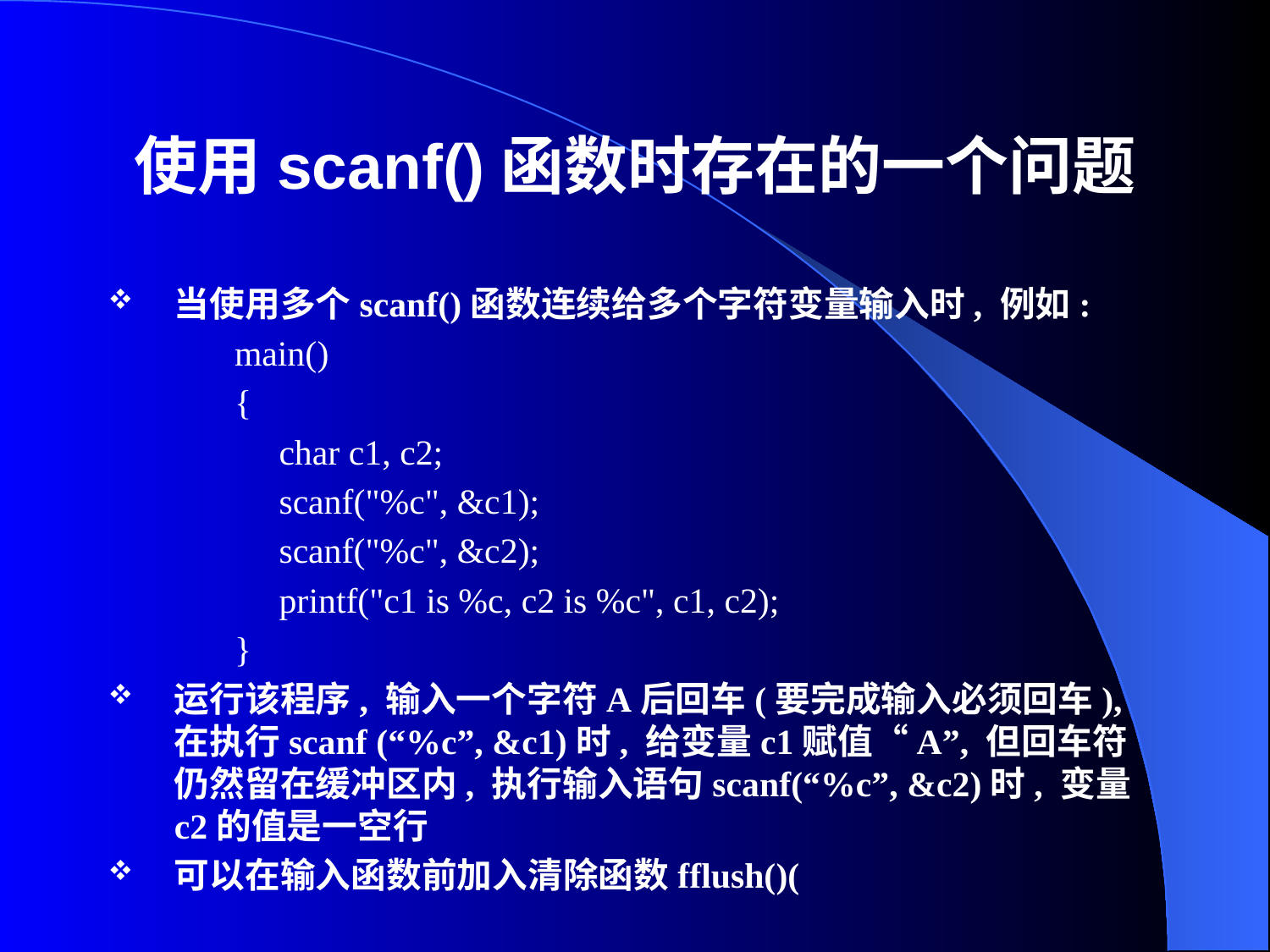

# 使用scanf()函数时存在的一个问题
当使用多个scanf()函数连续给多个字符变量输入时, 例如:
     main()
     {
          char c1, c2;
          scanf("%c", &c1);
          scanf("%c", &c2);
          printf("c1 is %c, c2 is %c", c1, c2);
     }
运行该程序, 输入一个字符A后回车(要完成输入必须回车),在执行scanf (“%c”, &c1)时, 给变量c1赋值“A”, 但回车符仍然留在缓冲区内, 执行输入语句scanf(“%c”, &c2)时, 变量c2的值是一空行
可以在输入函数前加入清除函数fflush()(